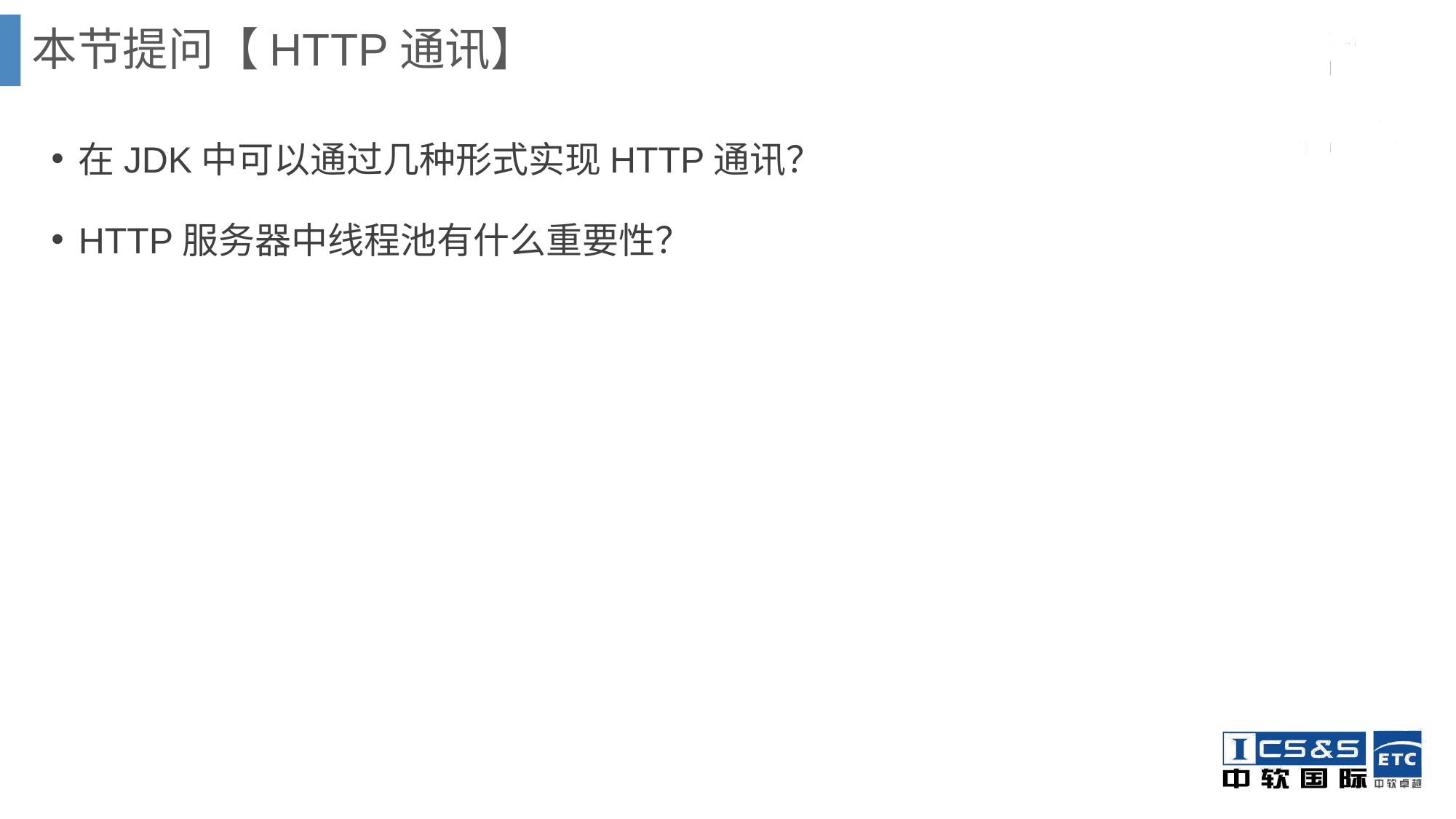

# 本节提问【HTTP通讯】
在JDK中可以通过几种形式实现HTTP通讯？
HTTP服务器中线程池有什么重要性？